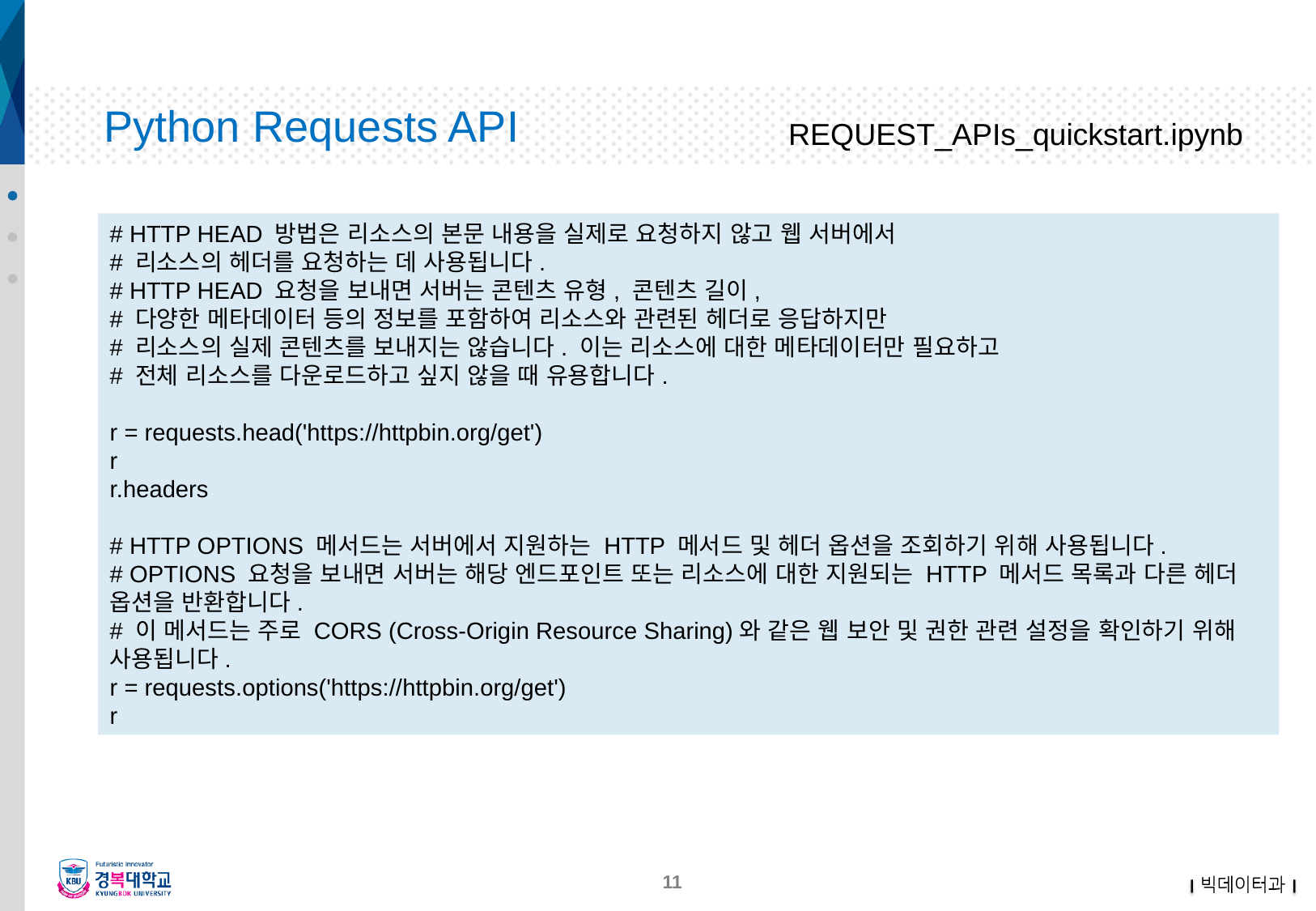

# Python Requests API
REQUEST_APIs_quickstart.ipynb
# HTTP HEAD 방법은 리소스의 본문 내용을 실제로 요청하지 않고 웹 서버에서
# 리소스의 헤더를 요청하는 데 사용됩니다.
# HTTP HEAD 요청을 보내면 서버는 콘텐츠 유형, 콘텐츠 길이,
# 다양한 메타데이터 등의 정보를 포함하여 리소스와 관련된 헤더로 응답하지만
# 리소스의 실제 콘텐츠를 보내지는 않습니다. 이는 리소스에 대한 메타데이터만 필요하고
# 전체 리소스를 다운로드하고 싶지 않을 때 유용합니다.

r = requests.head('https://httpbin.org/get')
r
r.headers

# HTTP OPTIONS 메서드는 서버에서 지원하는 HTTP 메서드 및 헤더 옵션을 조회하기 위해 사용됩니다.
# OPTIONS 요청을 보내면 서버는 해당 엔드포인트 또는 리소스에 대한 지원되는 HTTP 메서드 목록과 다른 헤더 옵션을 반환합니다.
# 이 메서드는 주로 CORS (Cross-Origin Resource Sharing)와 같은 웹 보안 및 권한 관련 설정을 확인하기 위해 사용됩니다.
r = requests.options('https://httpbin.org/get')
r